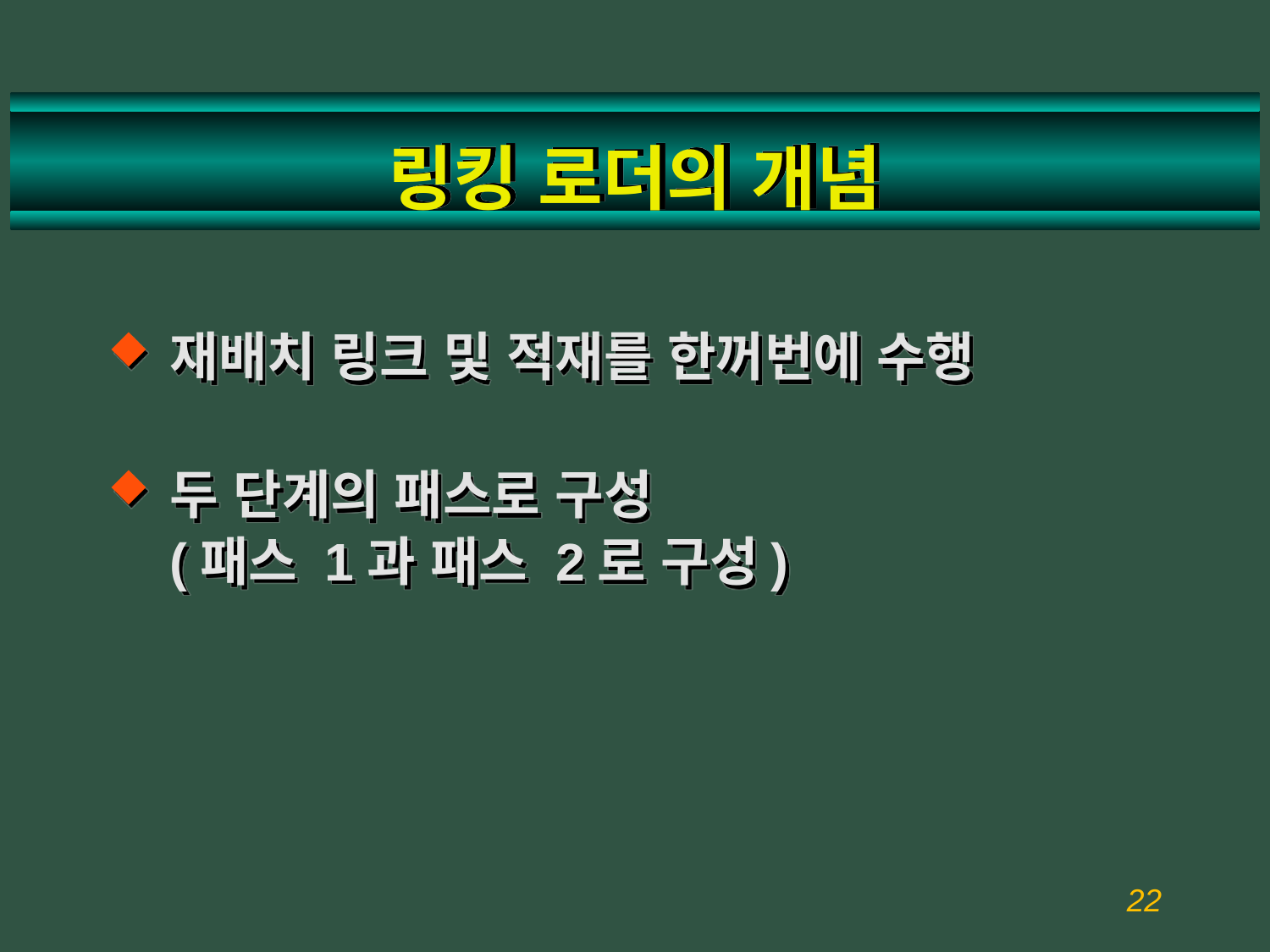

# 링킹 로더의 개념
재배치 링크 및 적재를 한꺼번에 수행
두 단계의 패스로 구성
	(패스 1과 패스 2로 구성)
22